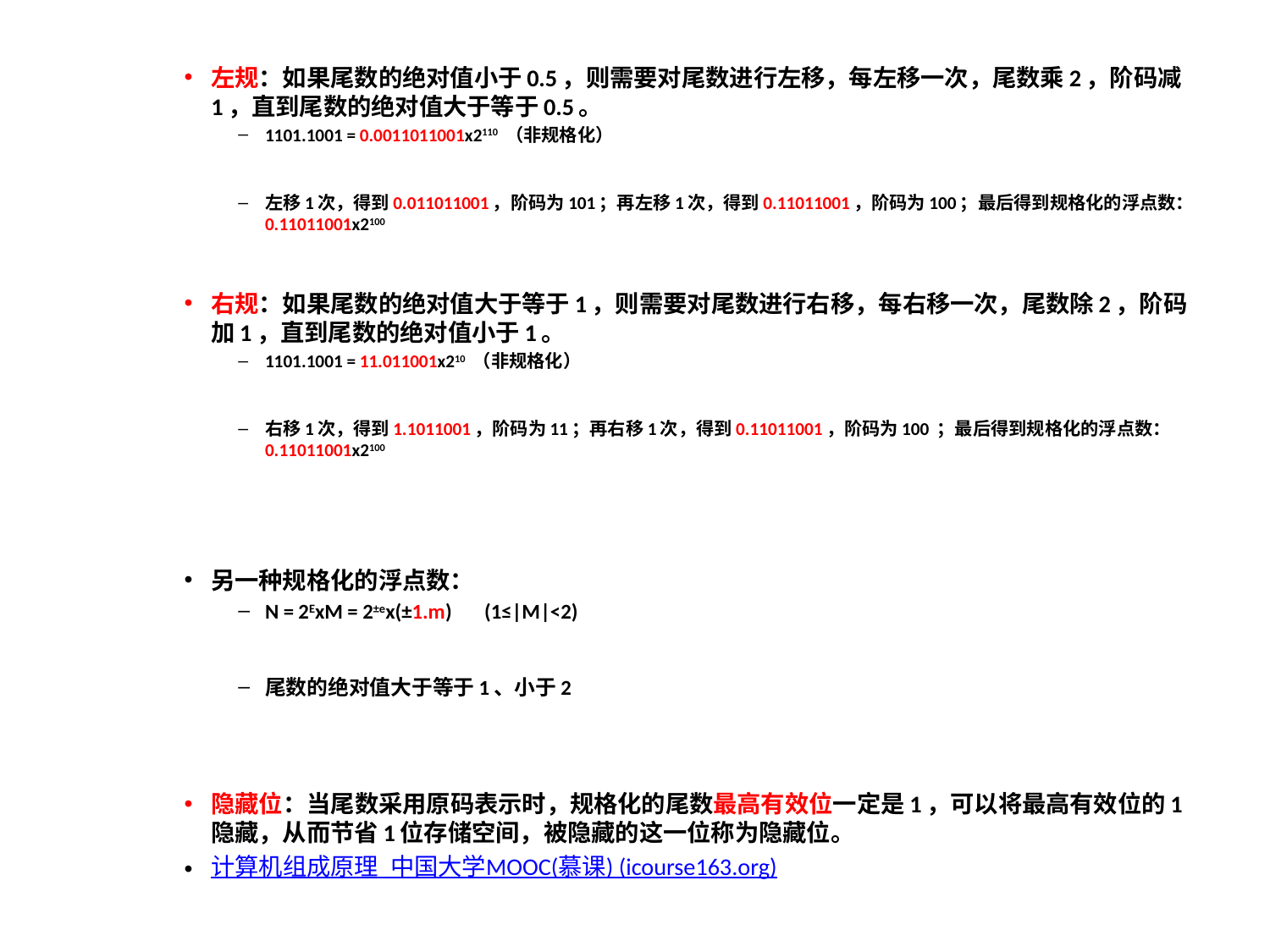

左规：如果尾数的绝对值小于0.5，则需要对尾数进行左移，每左移一次，尾数乘2，阶码减1，直到尾数的绝对值大于等于0.5。
1101.1001 = 0.0011011001x2110 （非规格化）

左移1次，得到0.011011001，阶码为101；再左移1次，得到0.11011001，阶码为100；最后得到规格化的浮点数：0.11011001x2100

右规：如果尾数的绝对值大于等于1，则需要对尾数进行右移，每右移一次，尾数除2，阶码加1，直到尾数的绝对值小于1。
1101.1001 = 11.011001x210 （非规格化）

右移1次，得到1.1011001，阶码为11；再右移1次，得到0.11011001，阶码为100 ；最后得到规格化的浮点数：0.11011001x2100

另一种规格化的浮点数：
N = 2ExM = 2±ex(±1.m)       (1≤|M|<2)

尾数的绝对值大于等于1、小于2

隐藏位：当尾数采用原码表示时，规格化的尾数最高有效位一定是1，可以将最高有效位的1隐藏，从而节省1位存储空间，被隐藏的这一位称为隐藏位。
计算机组成原理_中国大学MOOC(慕课) (icourse163.org)